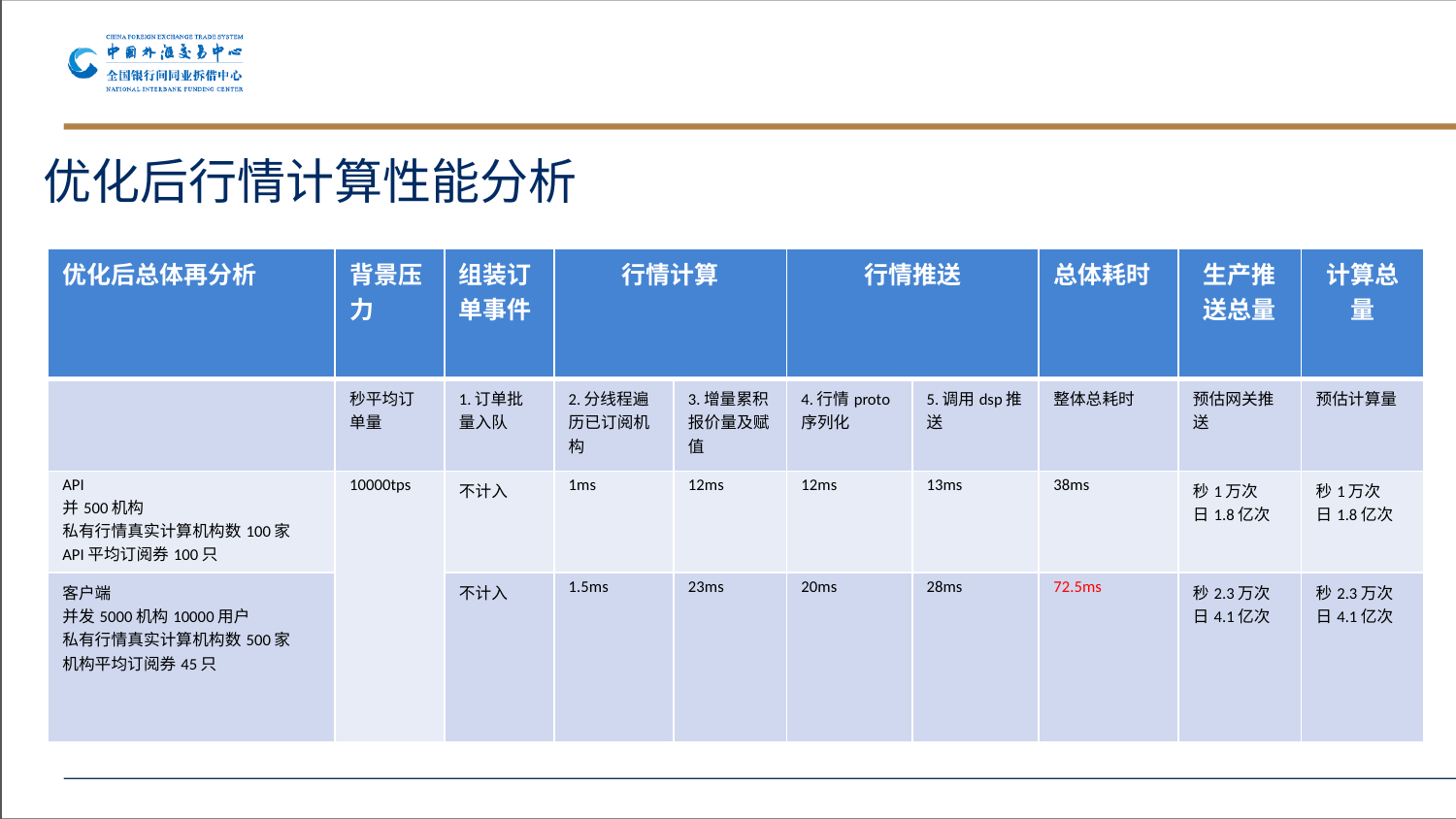

# 优化后行情计算性能分析
| 优化后总体再分析 | 背景压力 | 组装订单事件 | 行情计算 |  | 行情推送 |  | 总体耗时 | 生产推送总量 | 计算总量 |
| --- | --- | --- | --- | --- | --- | --- | --- | --- | --- |
|  | 秒平均订单量 | 1.订单批量入队 | 2.分线程遍历已订阅机构 | 3.增量累积报价量及赋值 | 4.行情proto序列化 | 5.调用dsp推送 | 整体总耗时 | 预估网关推送 | 预估计算量 |
| API 并500机构 私有行情真实计算机构数100家 API平均订阅券100只 | 10000tps | 不计入 | 1ms | 12ms | 12ms | 13ms | 38ms | 秒1万次 日1.8亿次 | 秒1万次 日1.8亿次 |
| 客户端 并发5000机构10000用户 私有行情真实计算机构数500家 机构平均订阅券45只 |  | 不计入 | 1.5ms | 23ms | 20ms | 28ms | 72.5ms | 秒2.3万次 日4.1亿次 | 秒2.3万次 日4.1亿次 |